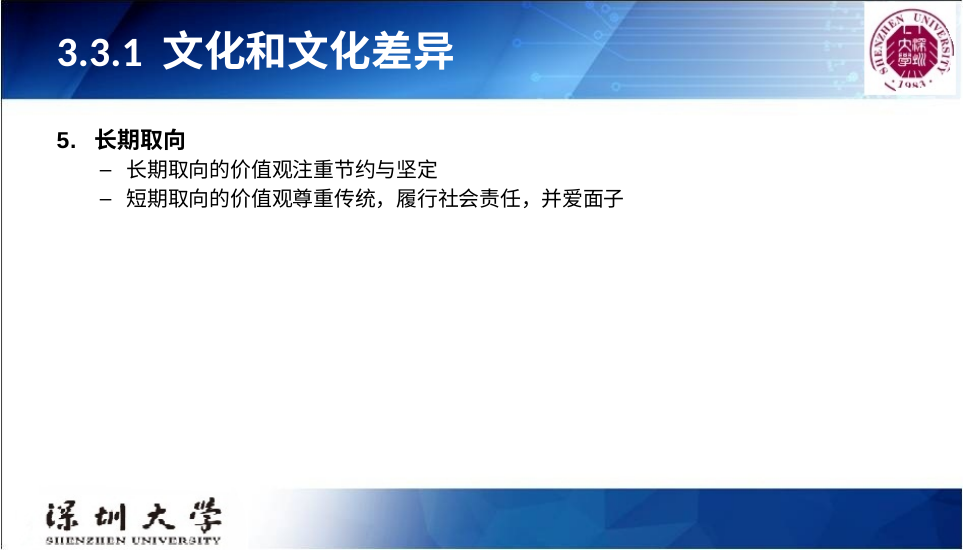

# 3.3.1 文化和文化差异
长期取向
长期取向的价值观注重节约与坚定
短期取向的价值观尊重传统，履行社会责任，并爱面子

30